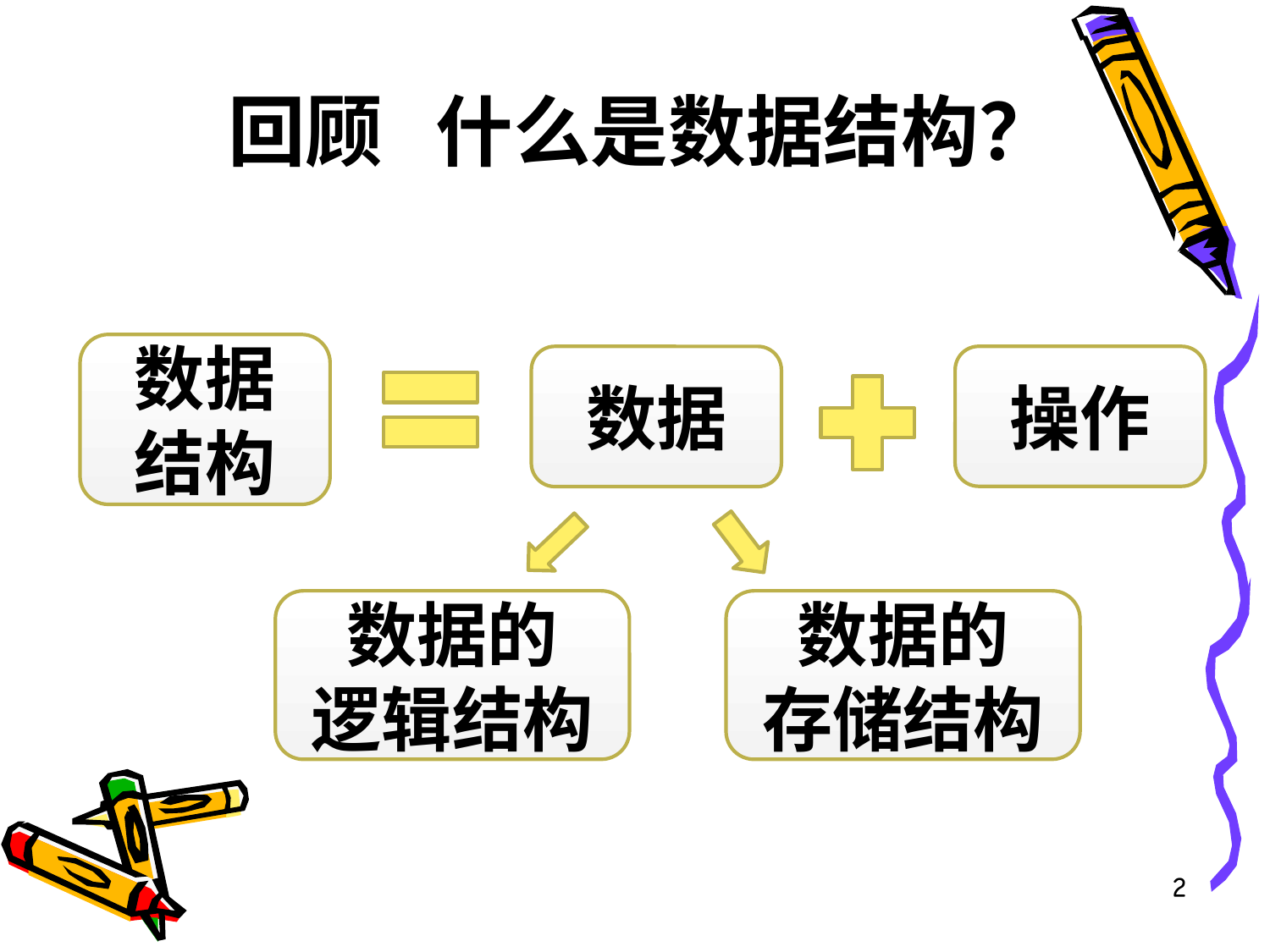

# 回顾   什么是数据结构？

数据结构

数据
操作

数据的
逻辑结构
数据的
存储结构
2